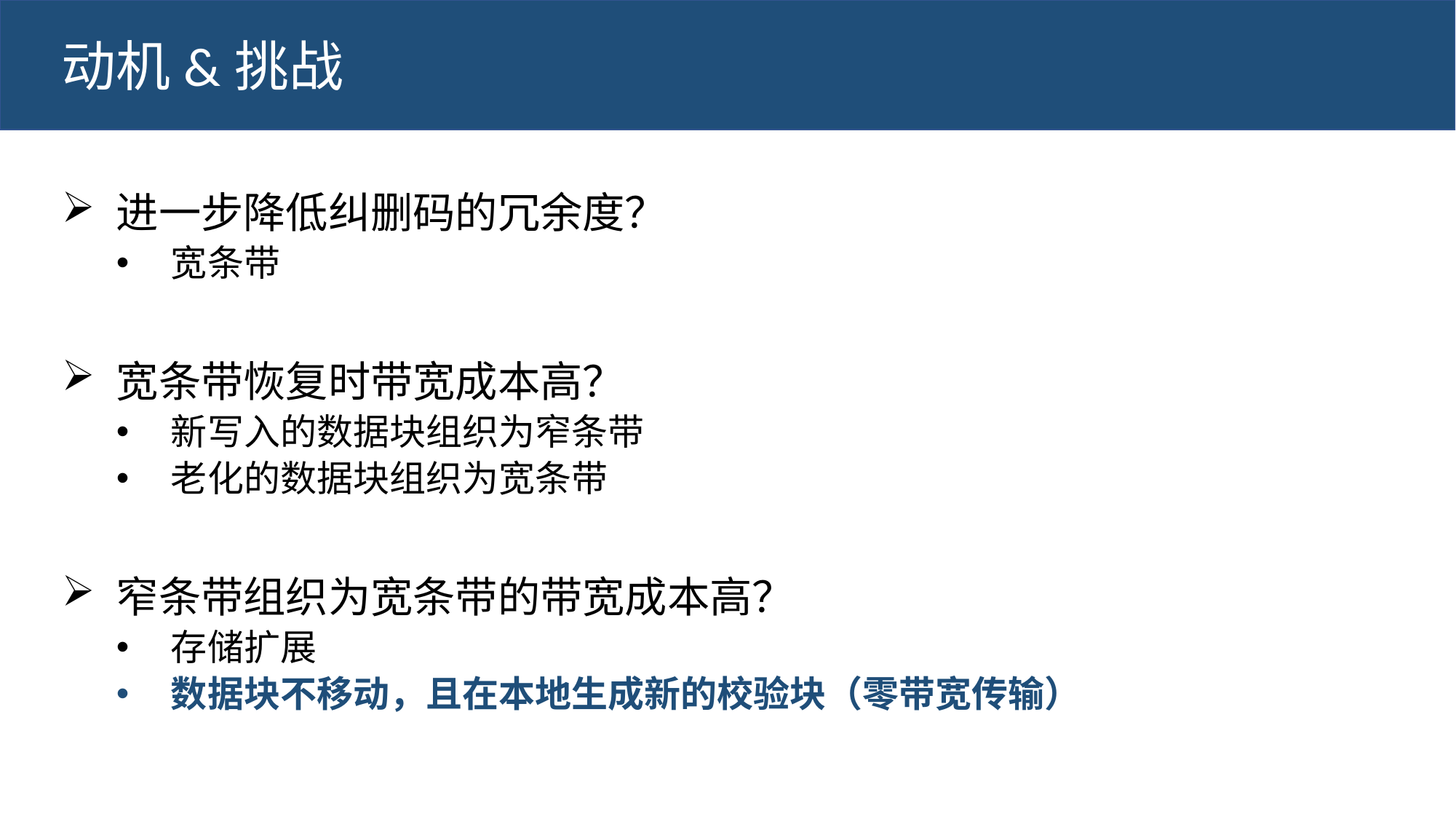

# 动机&挑战
进一步降低纠删码的冗余度？
宽条带

宽条带恢复时带宽成本高？
新写入的数据块组织为窄条带
老化的数据块组织为宽条带

窄条带组织为宽条带的带宽成本高？
存储扩展
数据块不移动，且在本地生成新的校验块（零带宽传输）